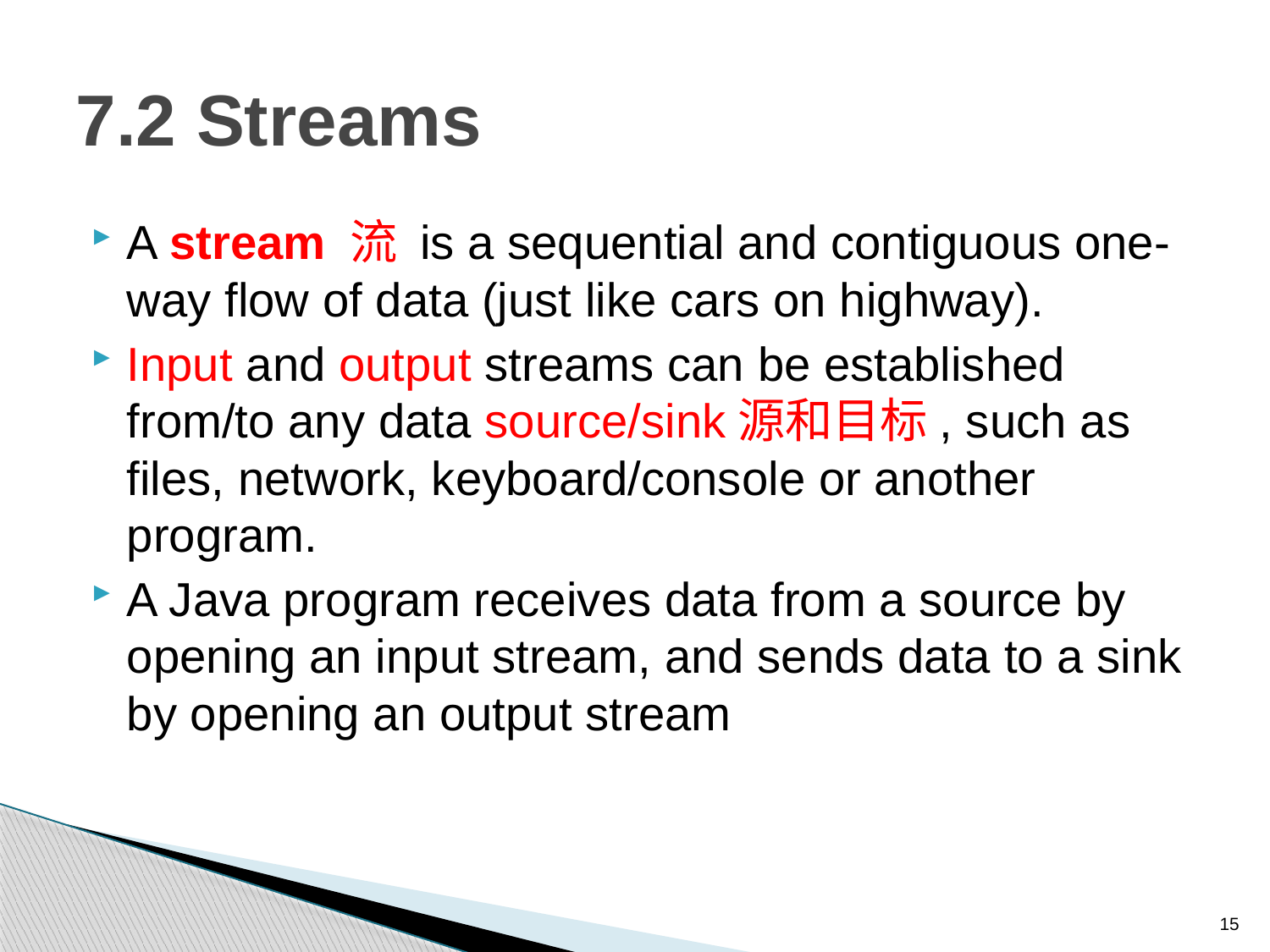

# 7.2 Streams
A stream 流 is a sequential and contiguous one-way flow of data (just like cars on highway).
Input and output streams can be established from/to any data source/sink源和目标, such as files, network, keyboard/console or another program.
A Java program receives data from a source by opening an input stream, and sends data to a sink by opening an output stream
15